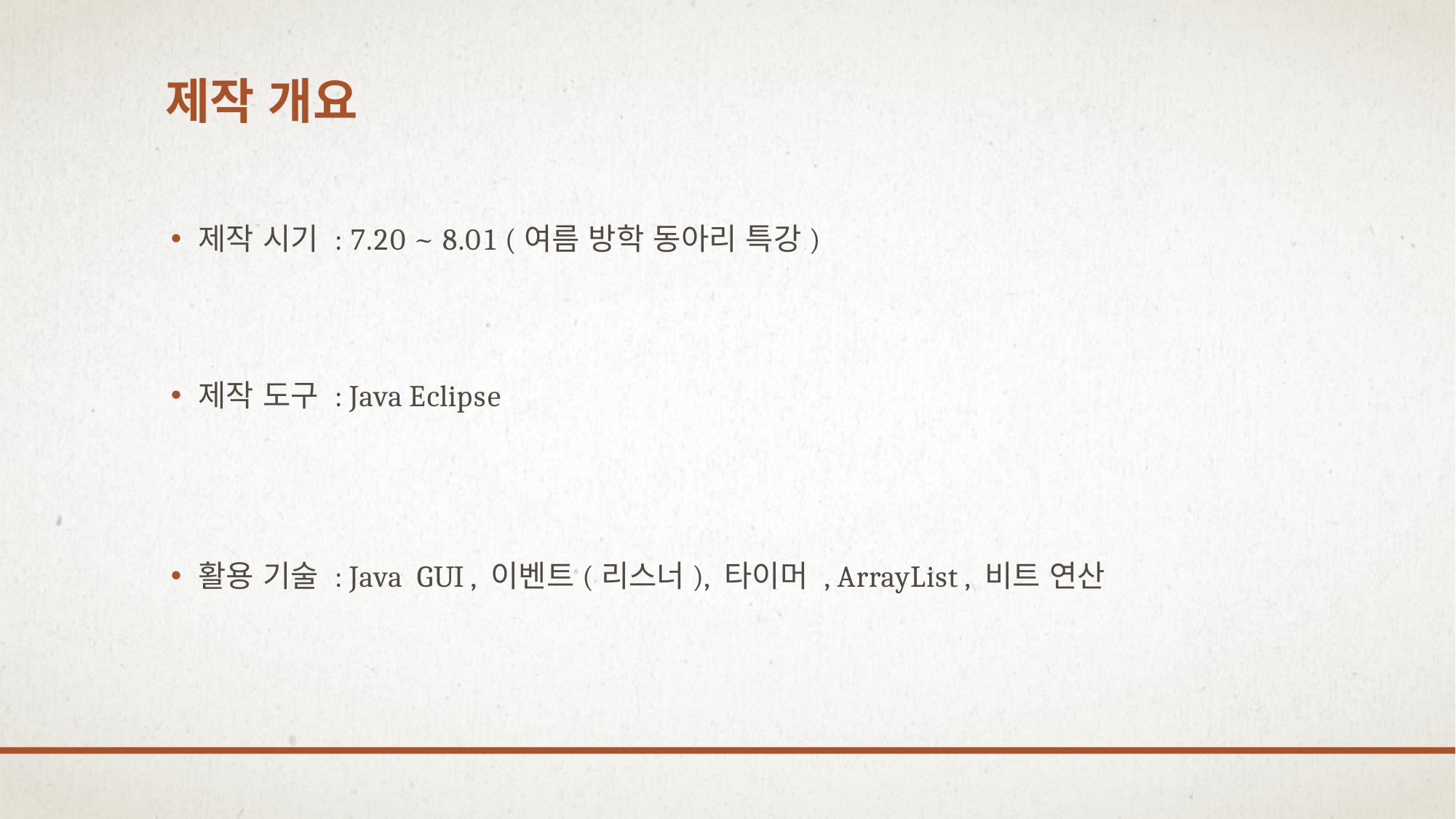

# 제작 개요
제작 시기 : 7.20 ~ 8.01 (여름 방학 동아리 특강)

제작 도구 : Java Eclipse

활용 기술 : Java  GUI , 이벤트(리스너), 타이머 , ArrayList , 비트 연산